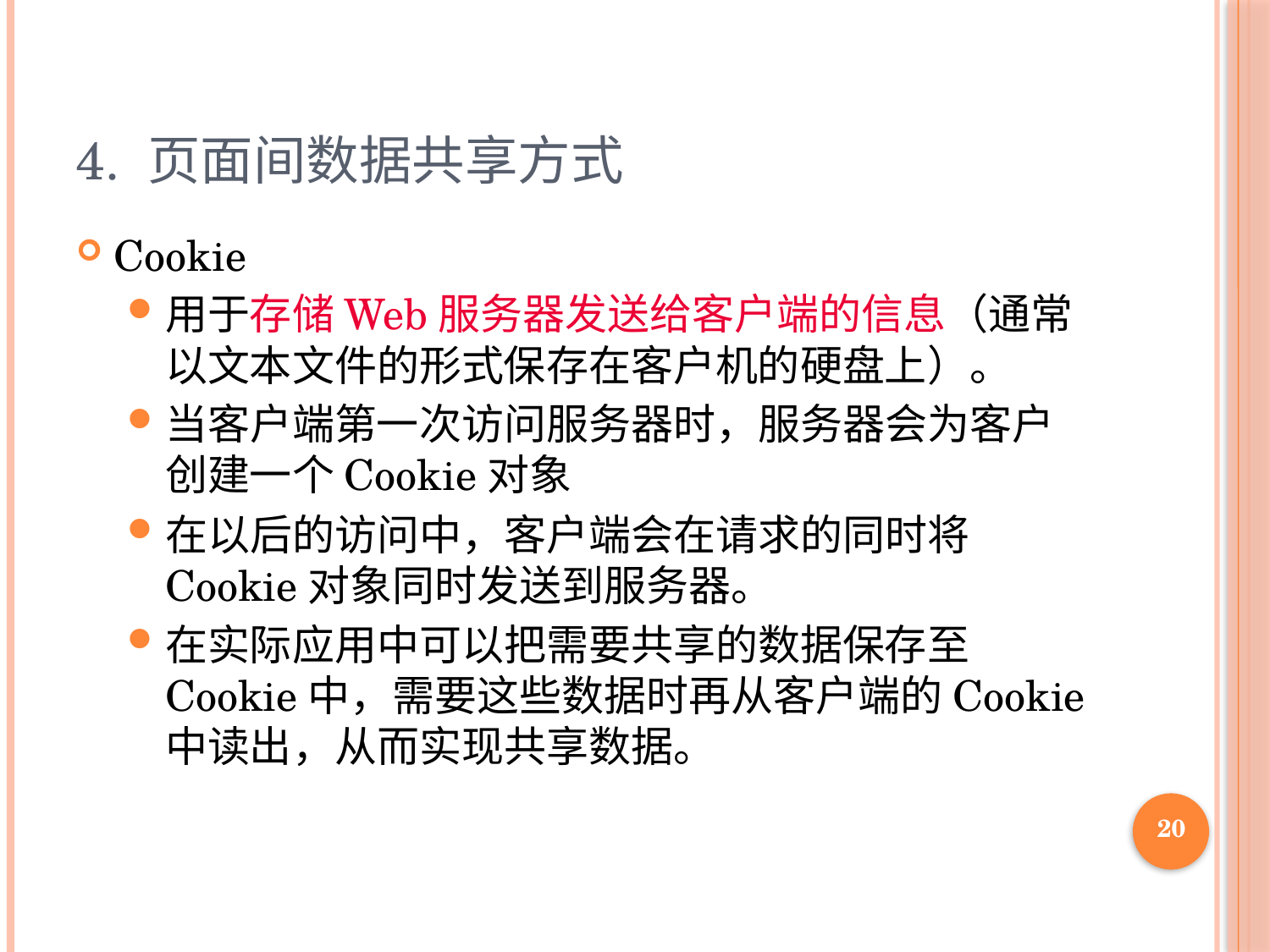

# 4. 页面间数据共享方式
Cookie
用于存储Web服务器发送给客户端的信息（通常以文本文件的形式保存在客户机的硬盘上）。
当客户端第一次访问服务器时，服务器会为客户创建一个Cookie对象
在以后的访问中，客户端会在请求的同时将Cookie对象同时发送到服务器。
在实际应用中可以把需要共享的数据保存至Cookie中，需要这些数据时再从客户端的Cookie中读出，从而实现共享数据。
20